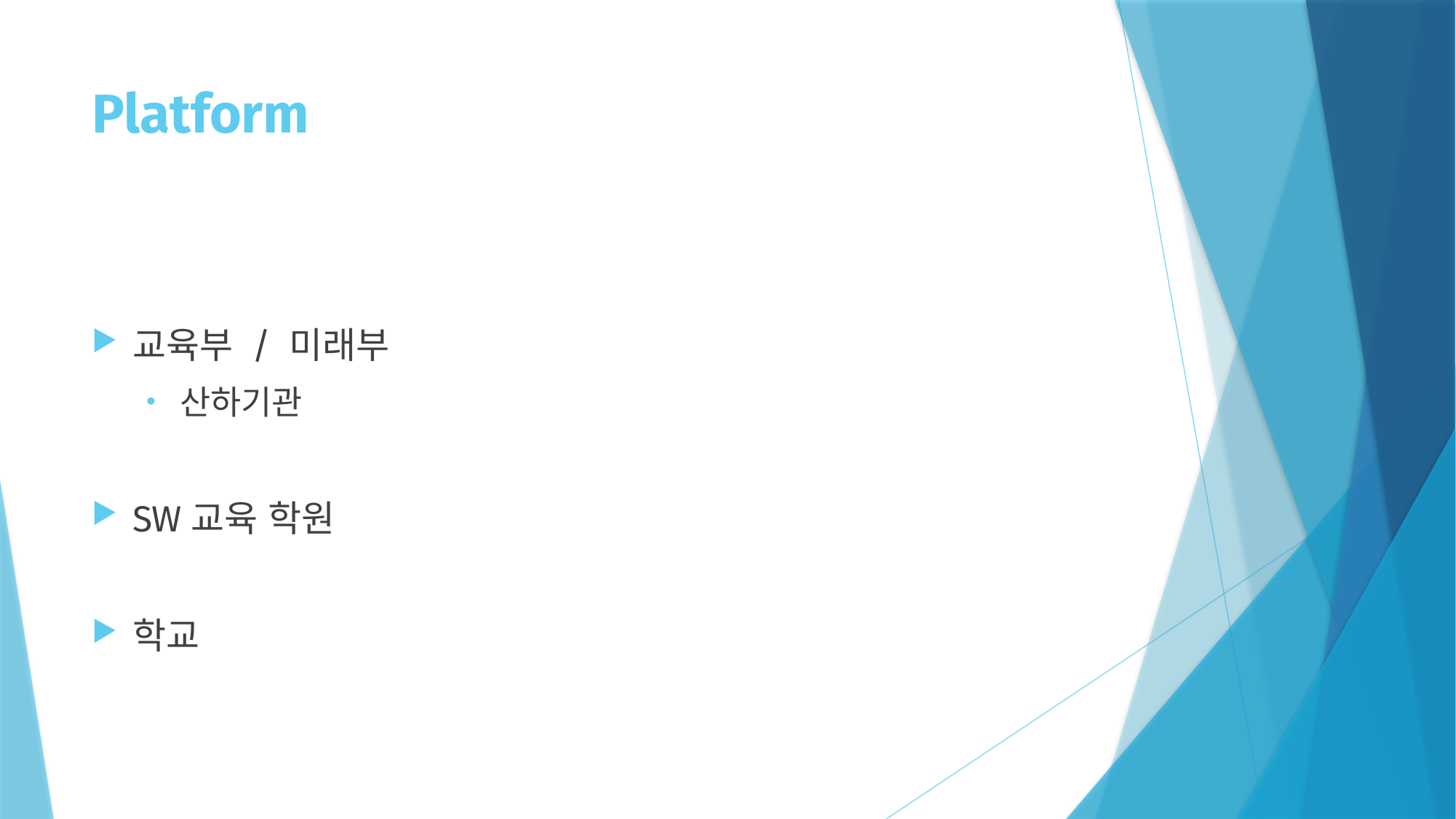

# Platform

교육부 / 미래부
산하기관

SW교육 학원

학교